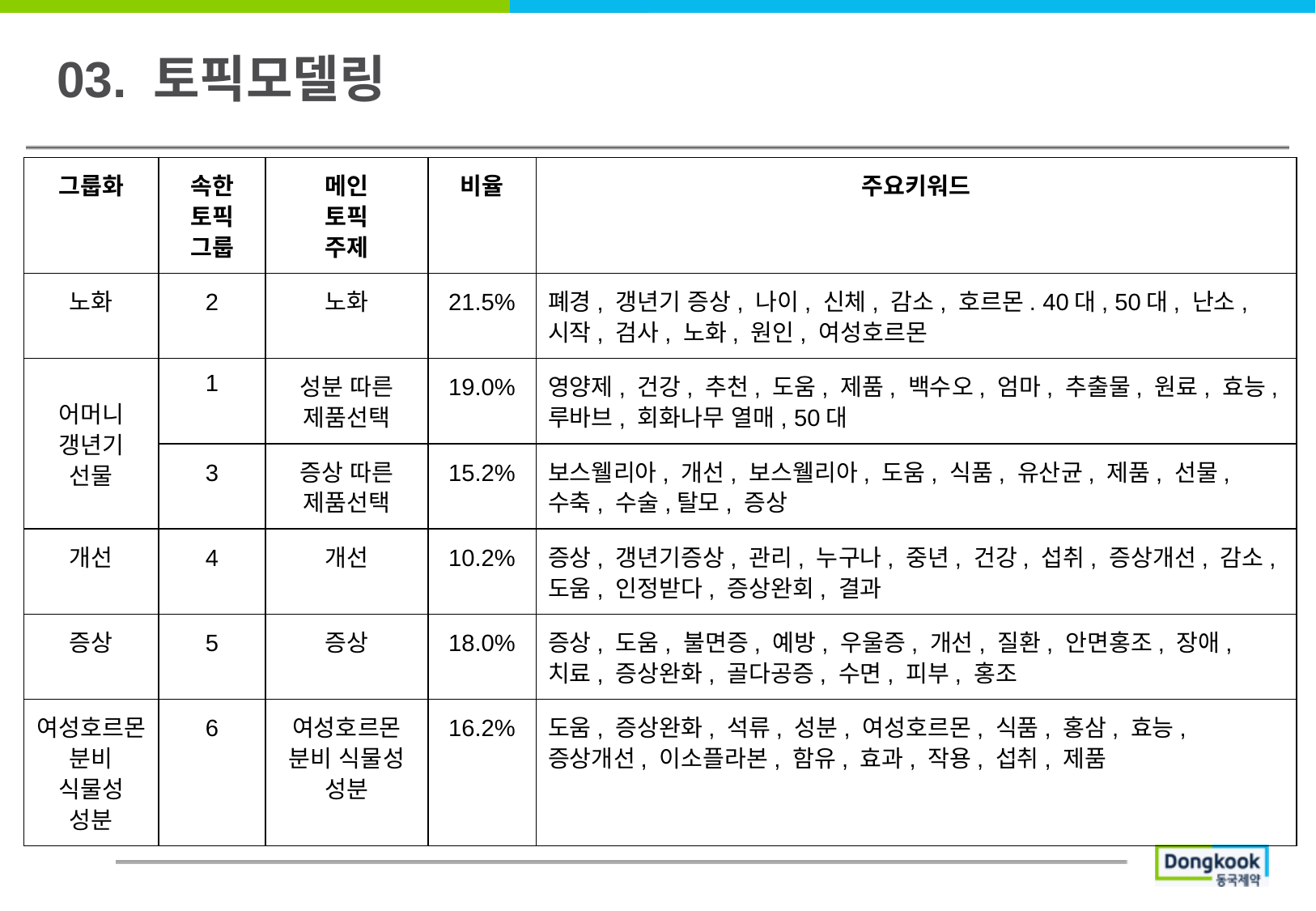

03. 토픽모델링
| 그룹화 | 속한 토픽 그룹 | 메인 토픽 주제 | 비율 | 주요키워드 |
| --- | --- | --- | --- | --- |
| 노화 | 2 | 노화 | 21.5% | 폐경, 갱년기 증상, 나이, 신체, 감소, 호르몬. 40대, 50대, 난소, 시작, 검사, 노화, 원인, 여성호르몬 |
| 어머니 갱년기 선물 | 1 | 성분 따른 제품선택 | 19.0% | 영양제, 건강, 추천, 도움, 제품, 백수오, 엄마, 추출물, 원료, 효능, 루바브, 회화나무 열매, 50대 |
|  | 3 | 증상 따른 제품선택 | 15.2% | 보스웰리아, 개선, 보스웰리아, 도움, 식품, 유산균, 제품, 선물, 수축, 수술,탈모, 증상 |
| 개선 | 4 | 개선 | 10.2% | 증상, 갱년기증상, 관리, 누구나, 중년, 건강, 섭취, 증상개선, 감소, 도움, 인정받다, 증상완회, 결과 |
| 증상 | 5 | 증상 | 18.0% | 증상, 도움, 불면증, 예방, 우울증, 개선, 질환, 안면홍조, 장애, 치료, 증상완화, 골다공증, 수면, 피부, 홍조 |
| 여성호르몬 분비 식물성 성분 | 6 | 여성호르몬 분비 식물성 성분 | 16.2% | 도움, 증상완화, 석류, 성분, 여성호르몬, 식품, 홍삼, 효능, 증상개선, 이소플라본, 함유, 효과, 작용, 섭취, 제품 |